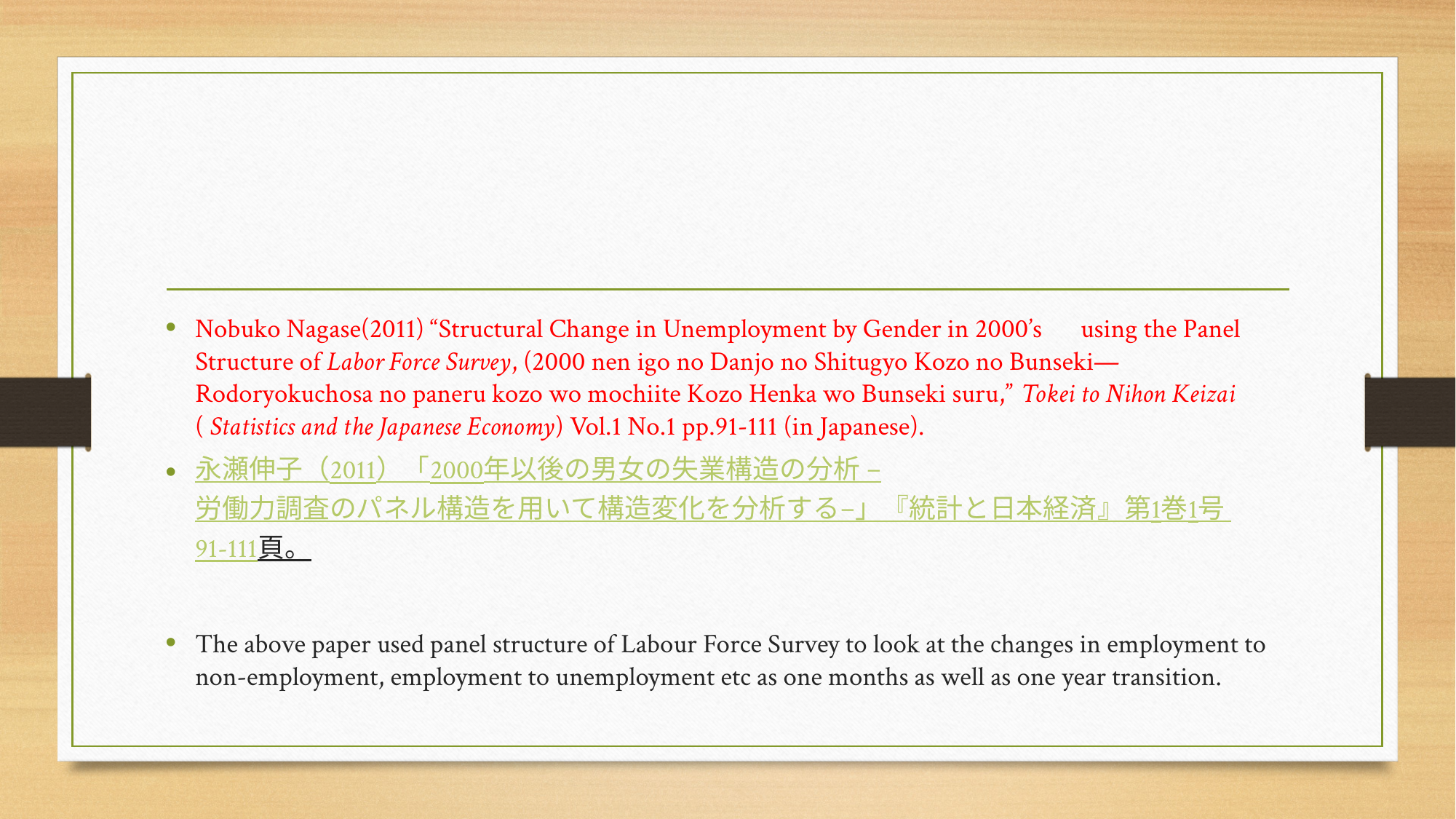

#
Nobuko Nagase(2011) “Structural Change in Unemployment by Gender in 2000’s　using the Panel Structure of Labor Force Survey, (2000 nen igo no Danjo no Shitugyo Kozo no Bunseki—Rodoryokuchosa no paneru kozo wo mochiite Kozo Henka wo Bunseki suru,” Tokei to Nihon Keizai ( Statistics and the Japanese Economy) Vol.1 No.1 pp.91-111 (in Japanese).
永瀬伸子（2011）「2000年以後の男女の失業構造の分析 –労働力調査のパネル構造を用いて構造変化を分析する–」『統計と日本経済』第1巻1号 91-111頁。

The above paper used panel structure of Labour Force Survey to look at the changes in employment to non-employment, employment to unemployment etc as one months as well as one year transition.